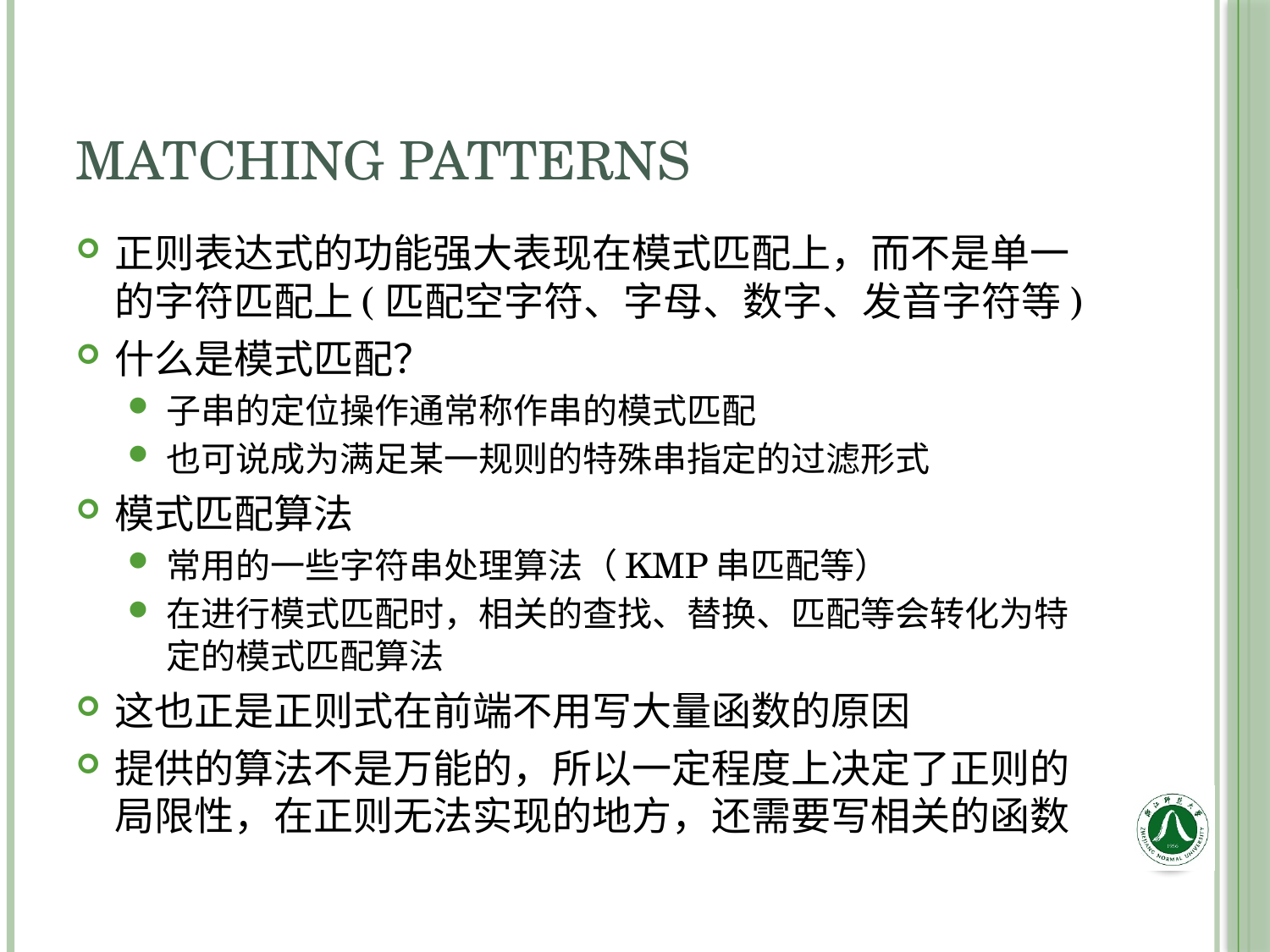

# Matching Patterns
正则表达式的功能强大表现在模式匹配上，而不是单一的字符匹配上(匹配空字符、字母、数字、发音字符等)
什么是模式匹配？
子串的定位操作通常称作串的模式匹配
也可说成为满足某一规则的特殊串指定的过滤形式
模式匹配算法
常用的一些字符串处理算法（KMP串匹配等）
在进行模式匹配时，相关的查找、替换、匹配等会转化为特定的模式匹配算法
这也正是正则式在前端不用写大量函数的原因
提供的算法不是万能的，所以一定程度上决定了正则的局限性，在正则无法实现的地方，还需要写相关的函数